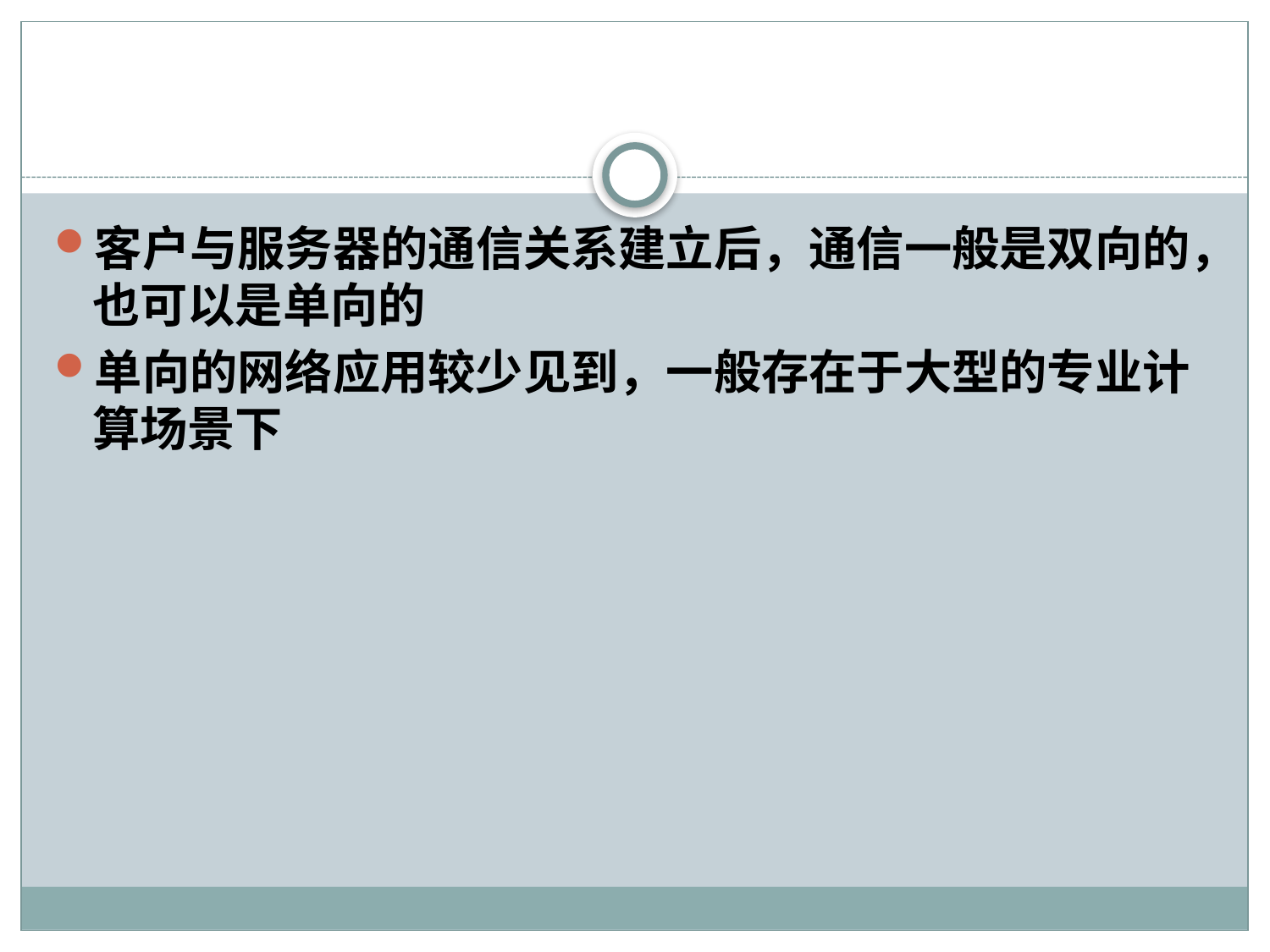

#
客户与服务器的通信关系建立后，通信一般是双向的，也可以是单向的
单向的网络应用较少见到，一般存在于大型的专业计算场景下